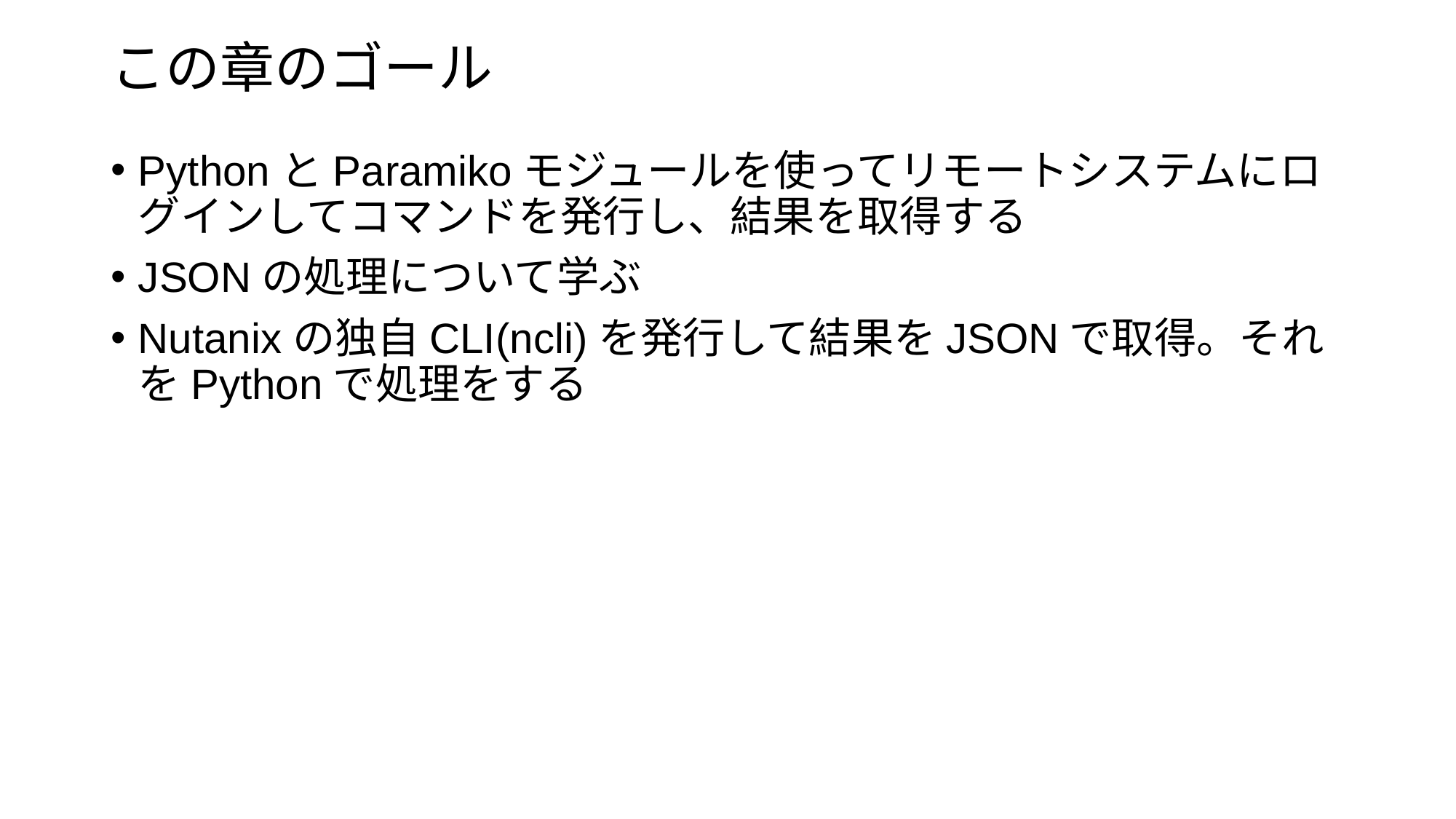

# この章のゴール
PythonとParamikoモジュールを使ってリモートシステムにログインしてコマンドを発行し、結果を取得する
JSONの処理について学ぶ
Nutanixの独自CLI(ncli)を発行して結果をJSONで取得。それをPythonで処理をする